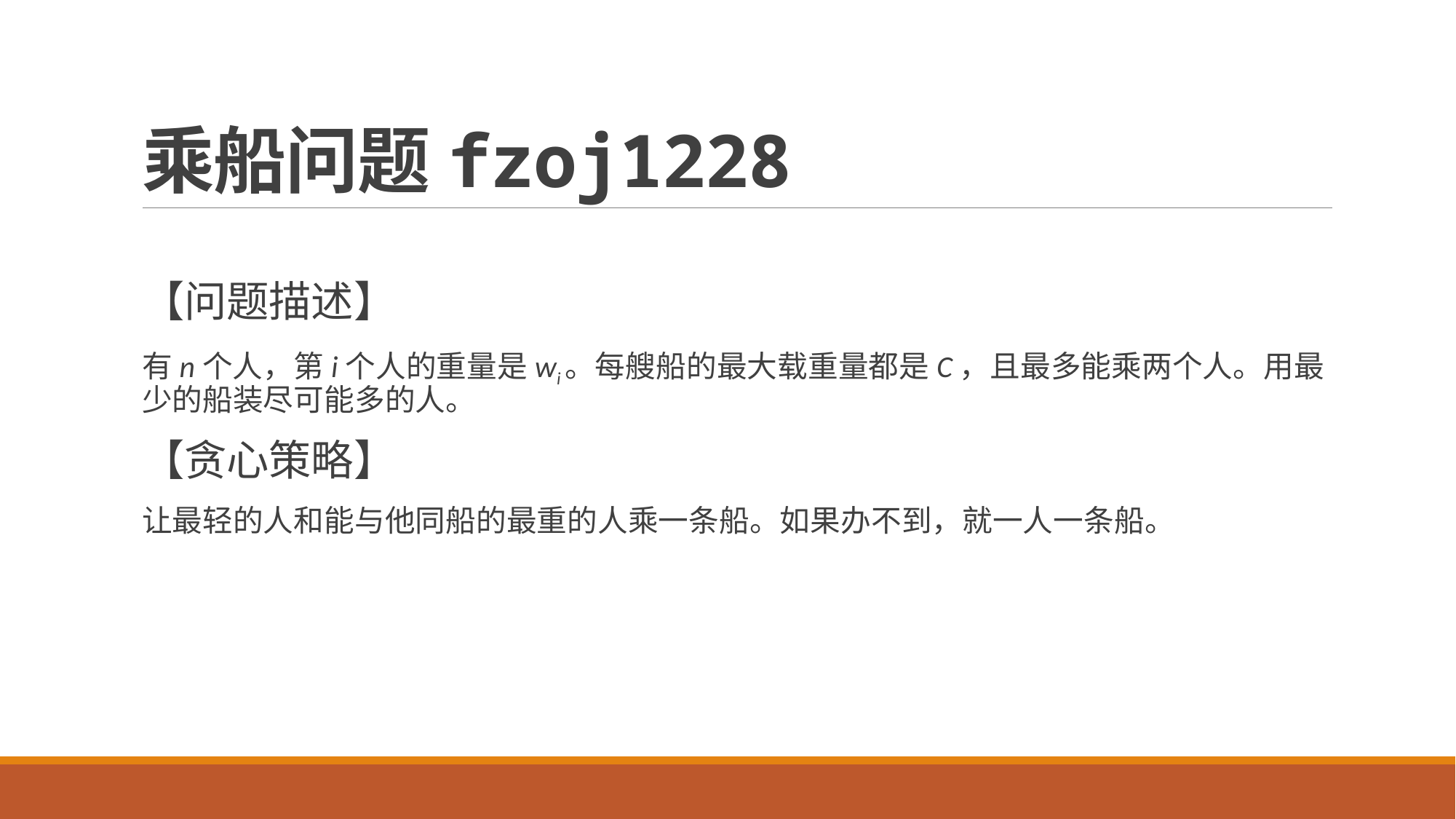

# 乘船问题fzoj1228
【问题描述】
有n个人，第i个人的重量是wi。每艘船的最大载重量都是C，且最多能乘两个人。用最少的船装尽可能多的人。
【贪心策略】
让最轻的人和能与他同船的最重的人乘一条船。如果办不到，就一人一条船。